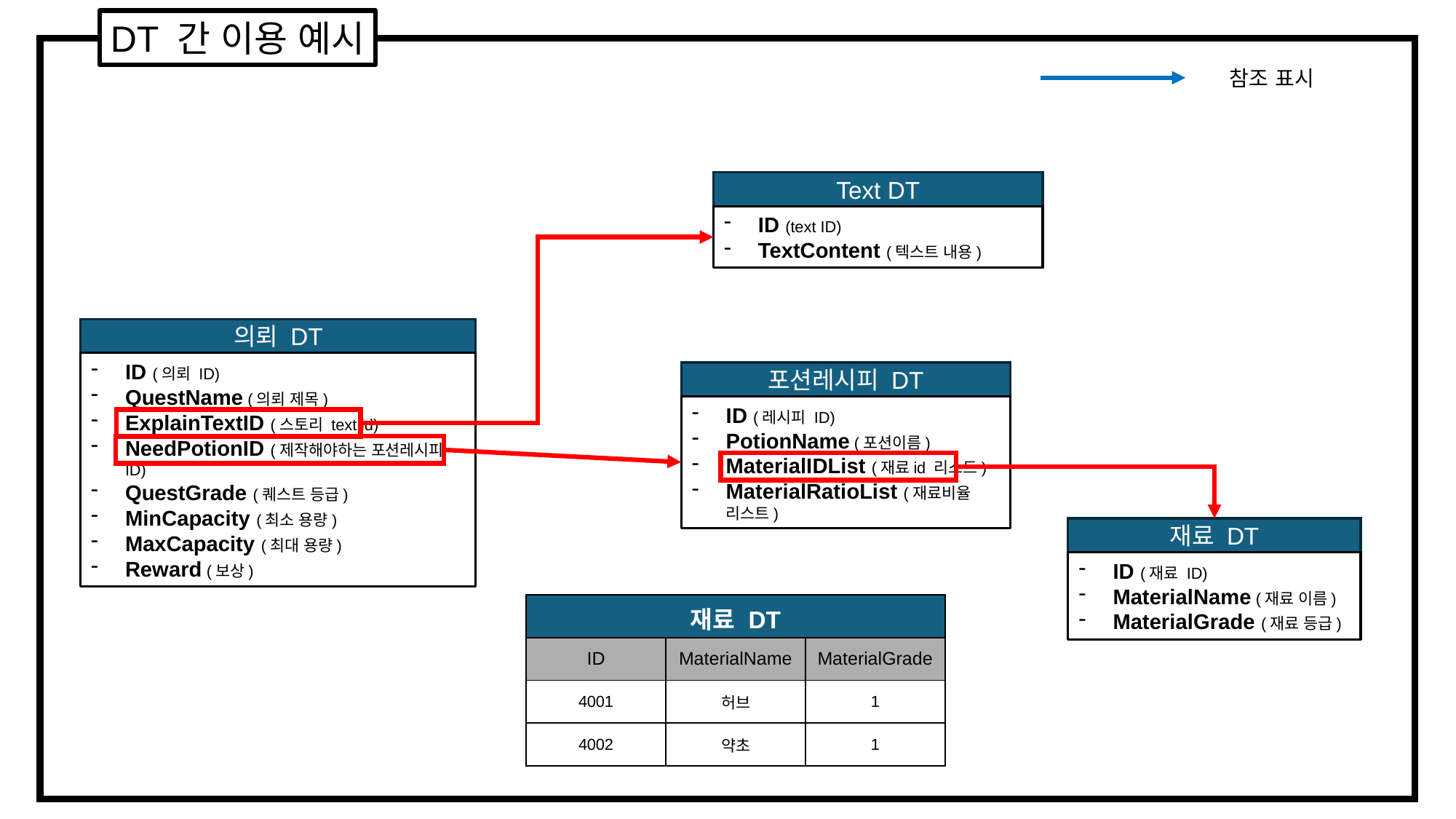

DT 간 이용 예시

참조 표시
Text DT
ID (text ID)
TextContent (텍스트 내용)
의뢰 DT
ID (의뢰 ID)
QuestName (의뢰 제목)
ExplainTextID (스토리 text id)
NeedPotionID (제작해야하는 포션레시피 ID)
QuestGrade (퀘스트 등급)
MinCapacity (최소 용량)
MaxCapacity (최대 용량)
Reward (보상)
포션레시피 DT
ID (레시피 ID)
PotionName (포션이름)
MaterialIDList (재료id 리스트)
MaterialRatioList (재료비율 리스트)

재료 DT
ID (재료 ID)
MaterialName (재료 이름)
MaterialGrade (재료 등급)
| 재료 DT |  |  |
| --- | --- | --- |
| ID | MaterialName | MaterialGrade |
| 4001 | 허브 | 1 |
| 4002 | 약초 | 1 |